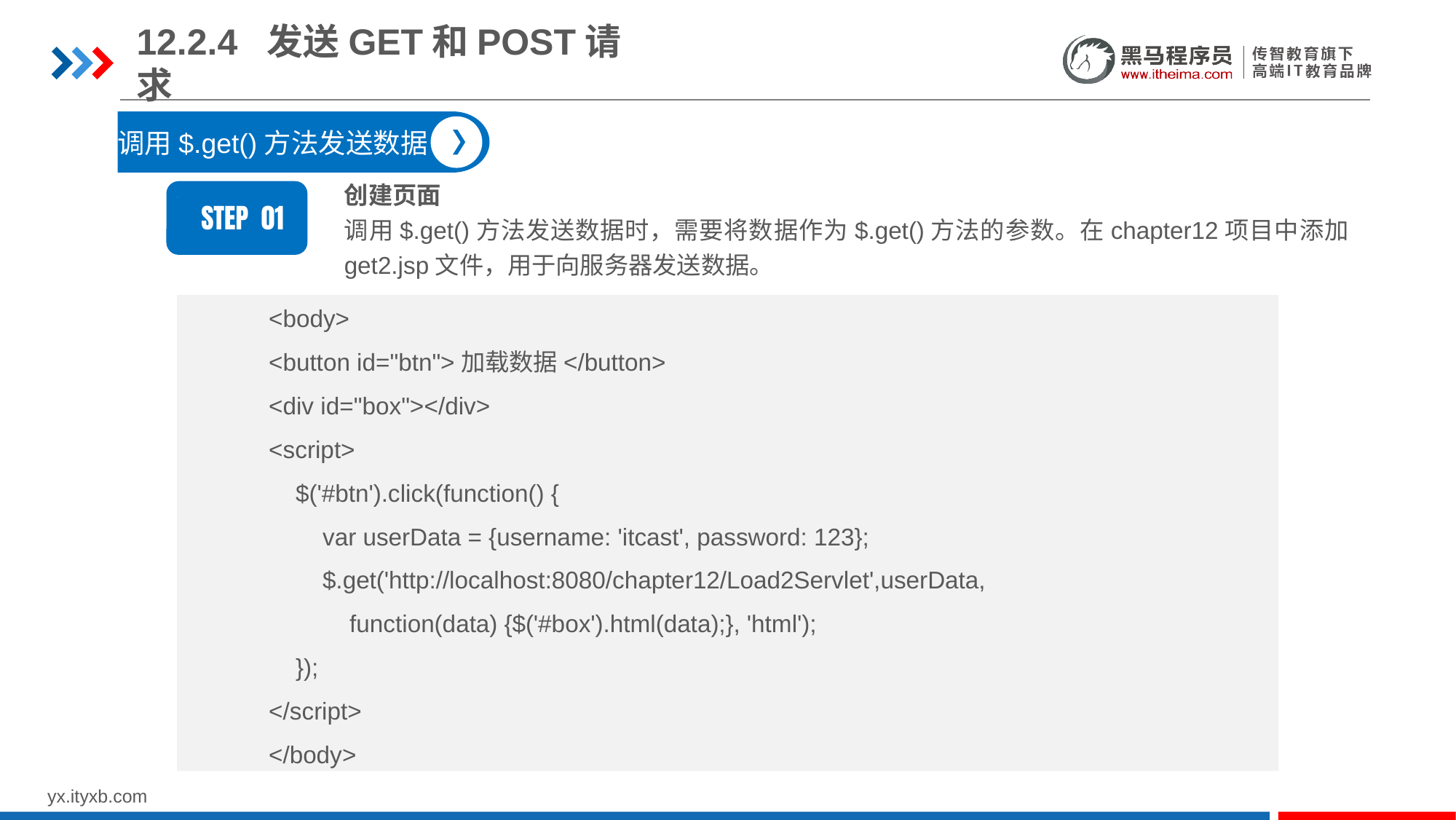

12.2.4  发送GET和POST请求
调用$.get()方法发送数据

创建页面
调用$.get()方法发送数据时，需要将数据作为$.get()方法的参数。在chapter12项目中添加get2.jsp文件，用于向服务器发送数据。

STEP  01
<body>
<button id="btn">加载数据</button>
<div id="box"></div>
<script>
    $('#btn').click(function() {
        var userData = {username: 'itcast', password: 123};
        $.get('http://localhost:8080/chapter12/Load2Servlet',userData,
            function(data) {$('#box').html(data);}, 'html');
    });
</script>
</body>